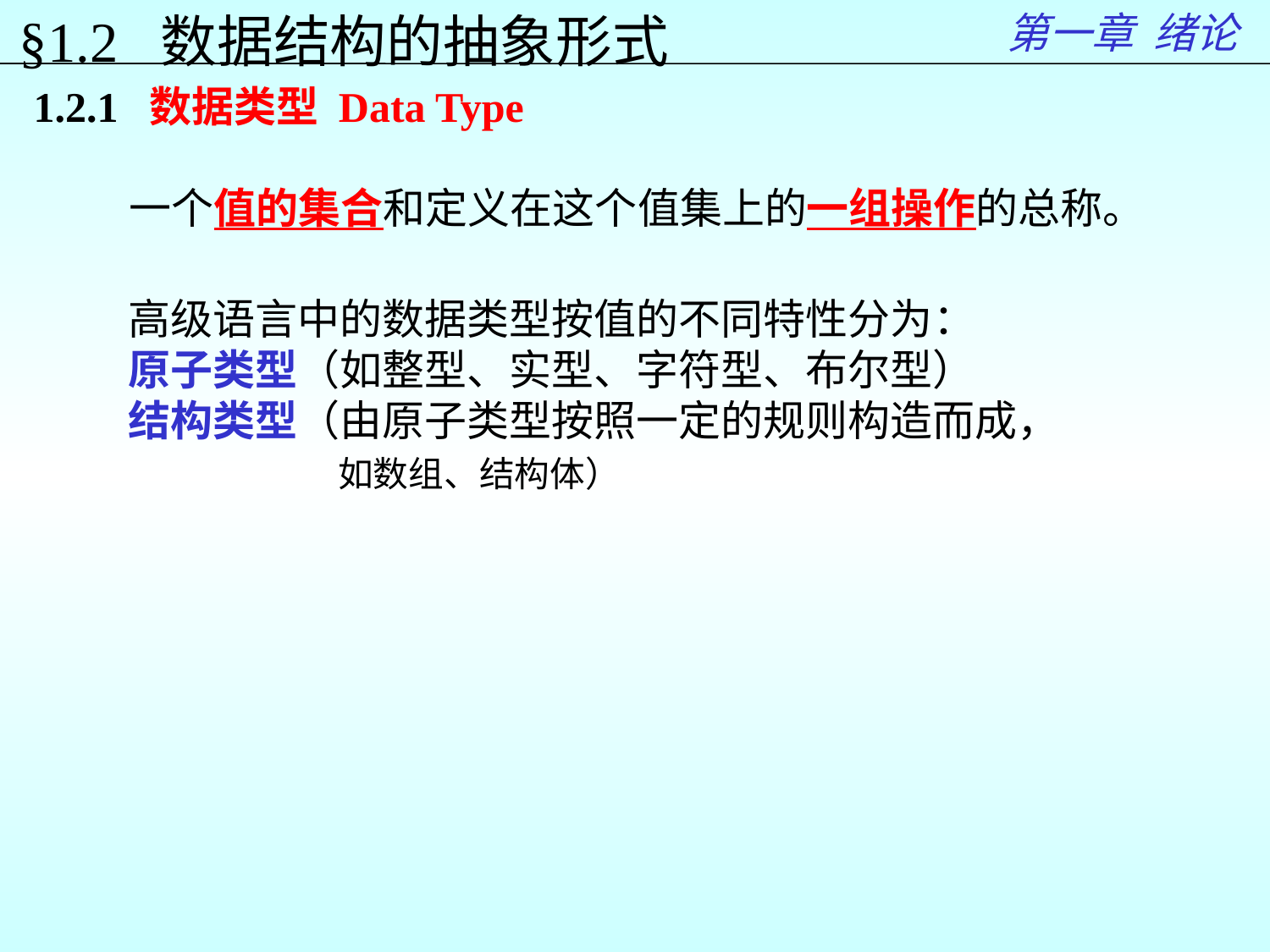

第一章  绪论

§1.2  数据结构的抽象形式
1.2.1  数据类型 Data Type

         一个值的集合和定义在这个值集上的一组操作的总称。
          高级语言中的数据类型按值的不同特性分为：
          原子类型（如整型、实型、字符型、布尔型）
          结构类型（由原子类型按照一定的规则构造而成，
                                如数组、结构体）